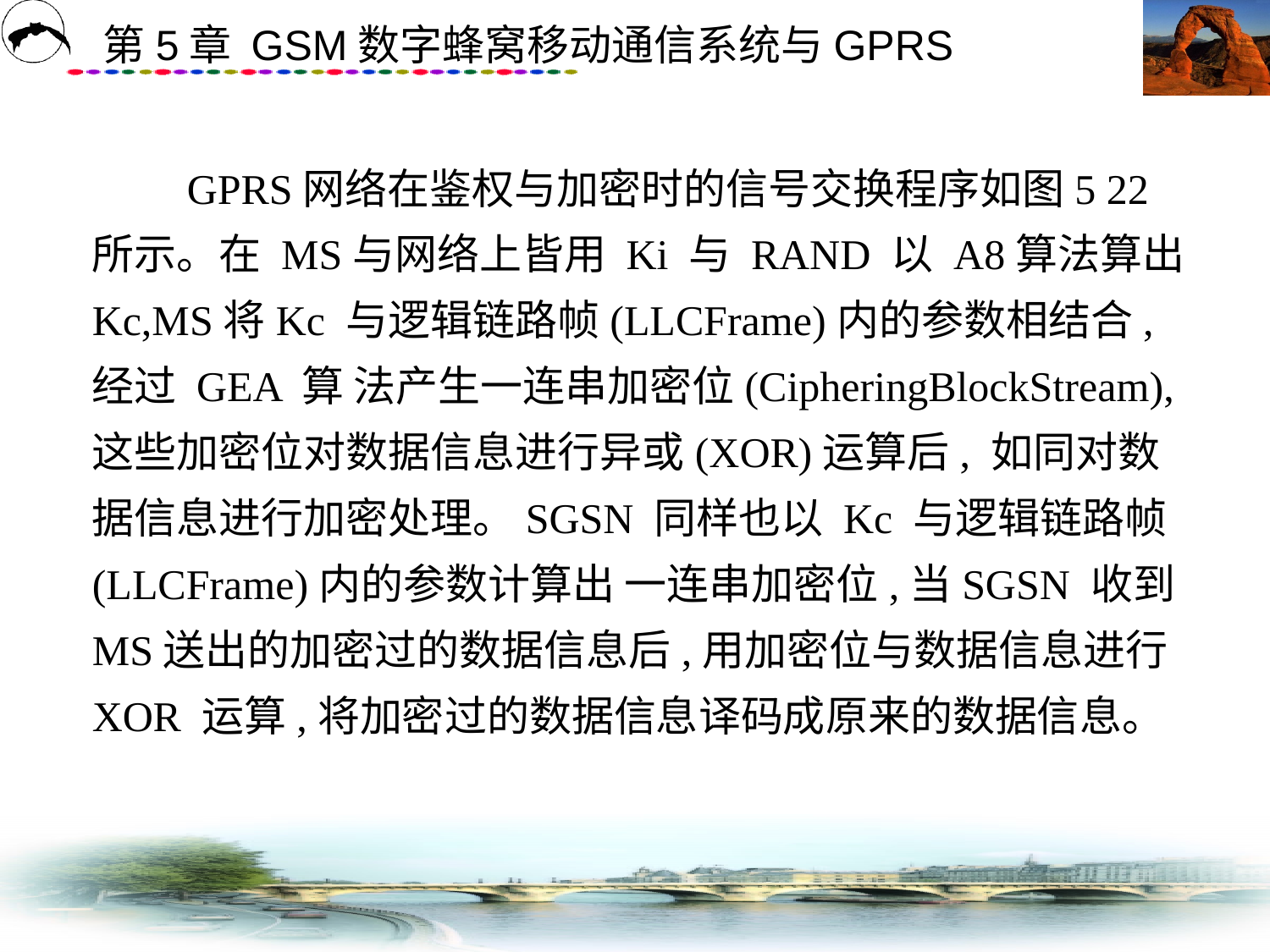

# GPRS网络在鉴权与加密时的信号交换程序如图5 22所示。在 MS与网络上皆用 Ki 与 RAND 以 A8算法算出Kc,MS将Kc 与逻辑链路帧(LLCFrame)内的参数相结合,经过 GEA 算 法产生一连串加密位(CipheringBlockStream),这些加密位对数据信息进行异或(XOR)运算后, 如同对数据信息进行加密处理。SGSN 同样也以 Kc 与逻辑链路帧(LLCFrame)内的参数计算出 一连串加密位,当SGSN 收到 MS送出的加密过的数据信息后,用加密位与数据信息进行 XOR 运算,将加密过的数据信息译码成原来的数据信息。